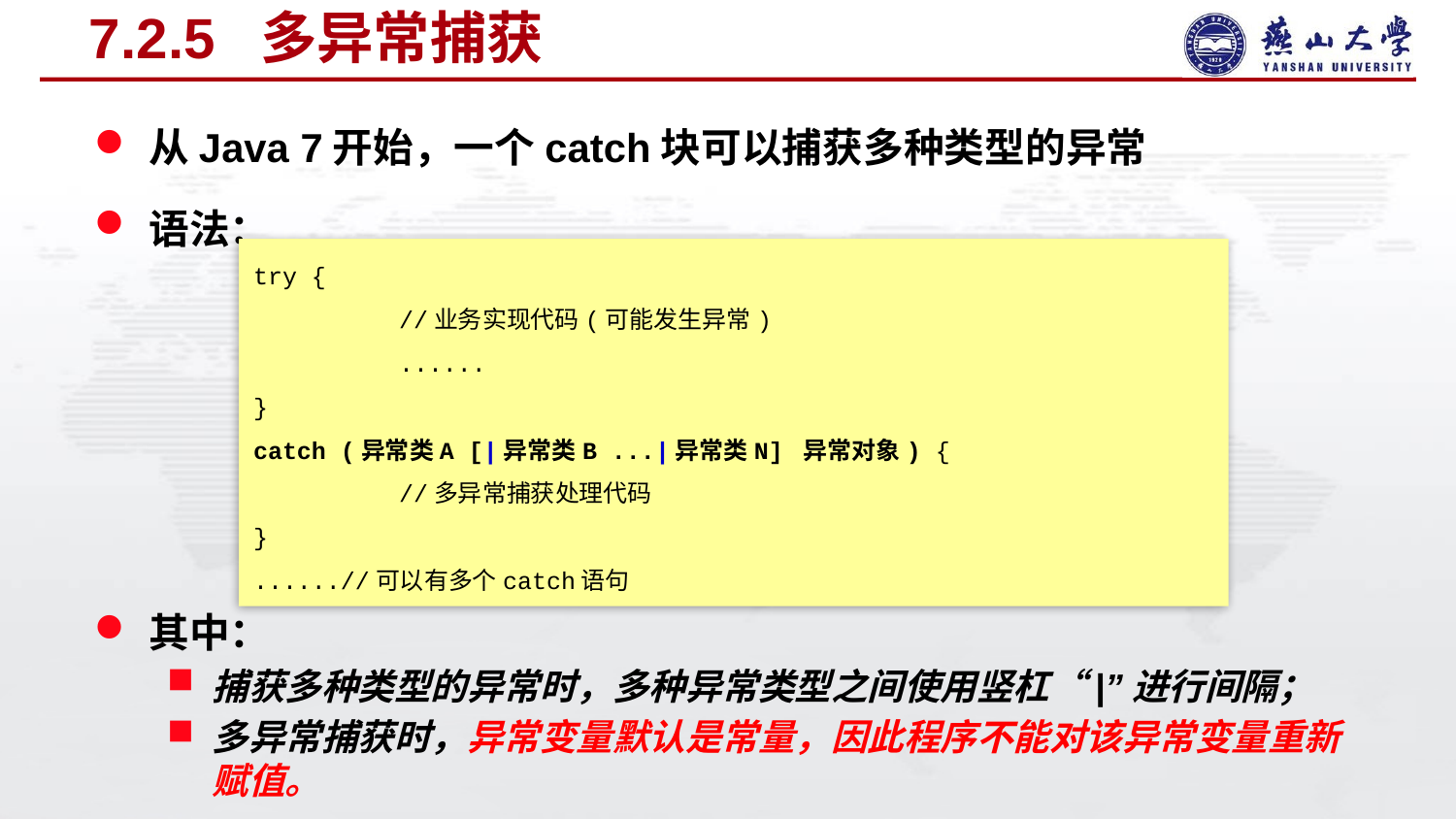

# 7.2.5  多异常捕获
从Java 7开始，一个catch块可以捕获多种类型的异常
语法：

其中：
捕获多种类型的异常时，多种异常类型之间使用竖杠“|”进行间隔；
多异常捕获时，异常变量默认是常量，因此程序不能对该异常变量重新赋值。

try {
	//业务实现代码(可能发生异常)
	......
}
catch (异常类A [|异常类B ...|异常类N] 异常对象) {
	//多异常捕获处理代码
}
......//可以有多个catch语句